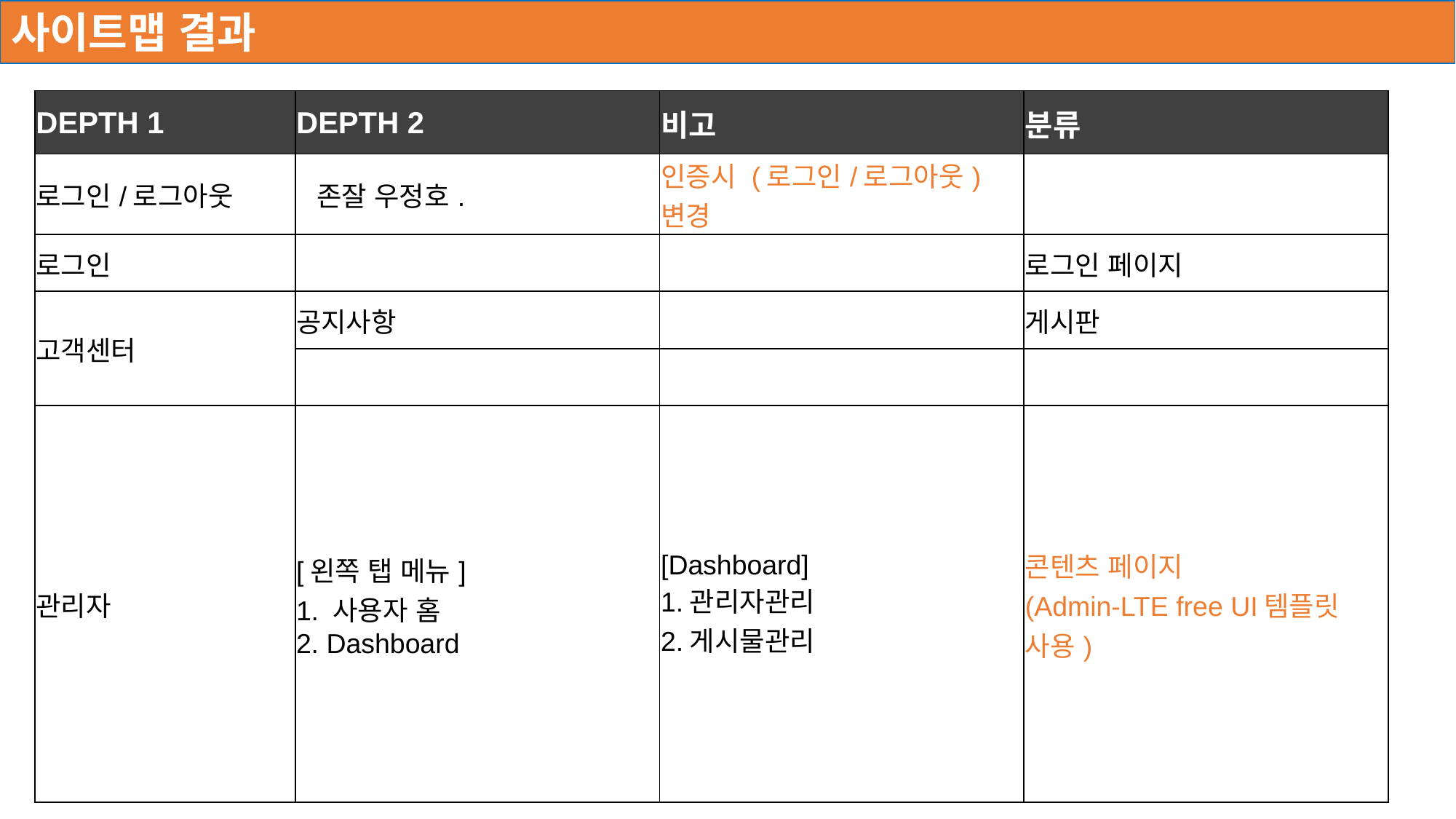

사이트맵 결과
| DEPTH 1 | DEPTH 2 | 비고 | 분류 |
| --- | --- | --- | --- |
| 로그인/로그아웃 | 존잘 우정호. | 인증시 (로그인/로그아웃) 변경 |  |
| 로그인 |  |  | 로그인 페이지 |
| 고객센터 | 공지사항 |  | 게시판 |
|  |  |  |  |
| 관리자 | [왼쪽 탭 메뉴] 1. 사용자 홈 2. Dashboard | [Dashboard] 1.관리자관리 2.게시물관리 | 콘텐츠 페이지 (Admin-LTE free UI템플릿 사용) |
|  |  |  |  |
|  |  |  |  |
|  |  |  |  |
|  |  |  |  |